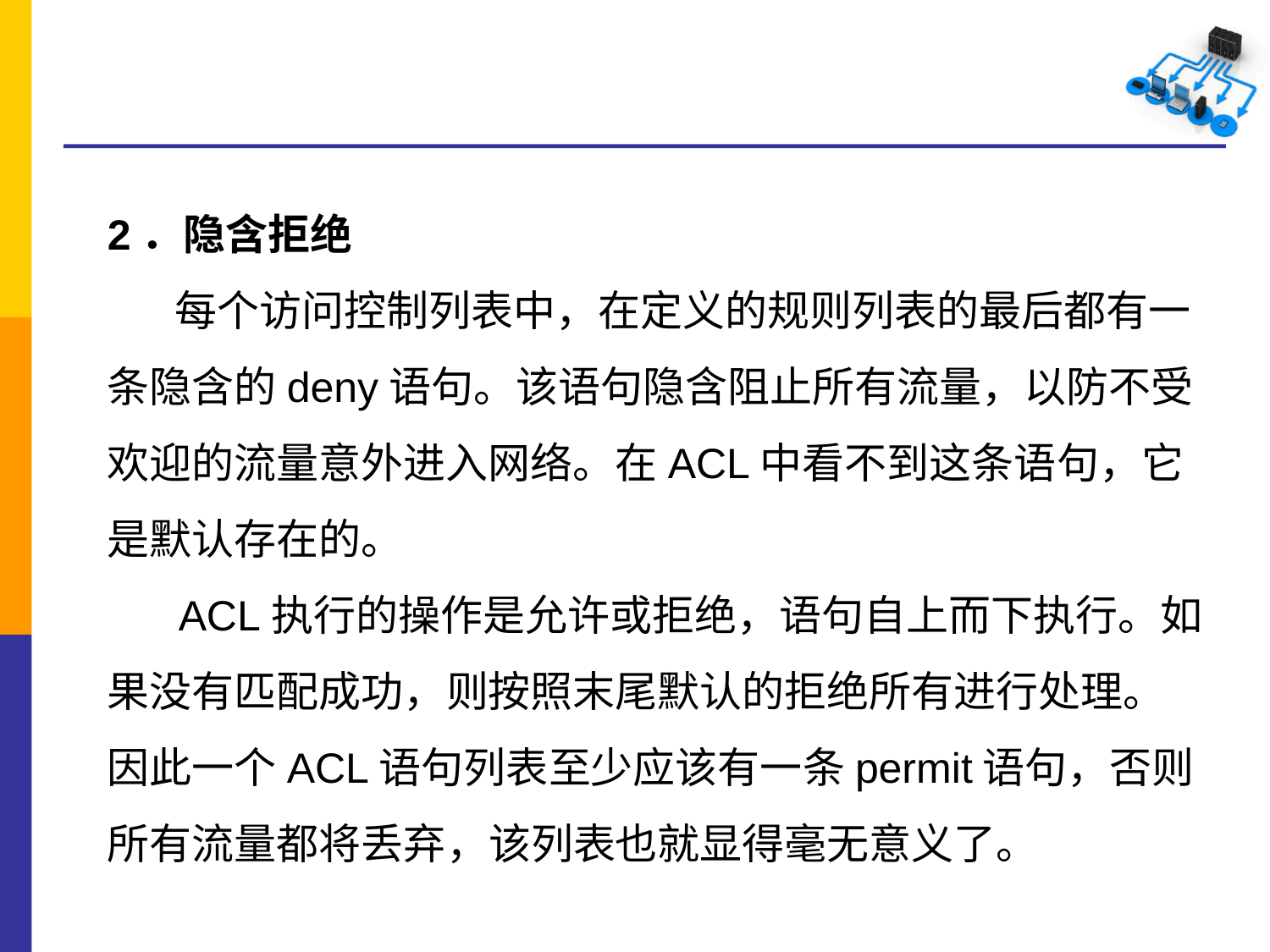

2．隐含拒绝
      每个访问控制列表中，在定义的规则列表的最后都有一条隐含的deny语句。该语句隐含阻止所有流量，以防不受欢迎的流量意外进入网络。在ACL中看不到这条语句，它是默认存在的。
      ACL执行的操作是允许或拒绝，语句自上而下执行。如果没有匹配成功，则按照末尾默认的拒绝所有进行处理。因此一个ACL语句列表至少应该有一条permit语句，否则所有流量都将丢弃，该列表也就显得毫无意义了。